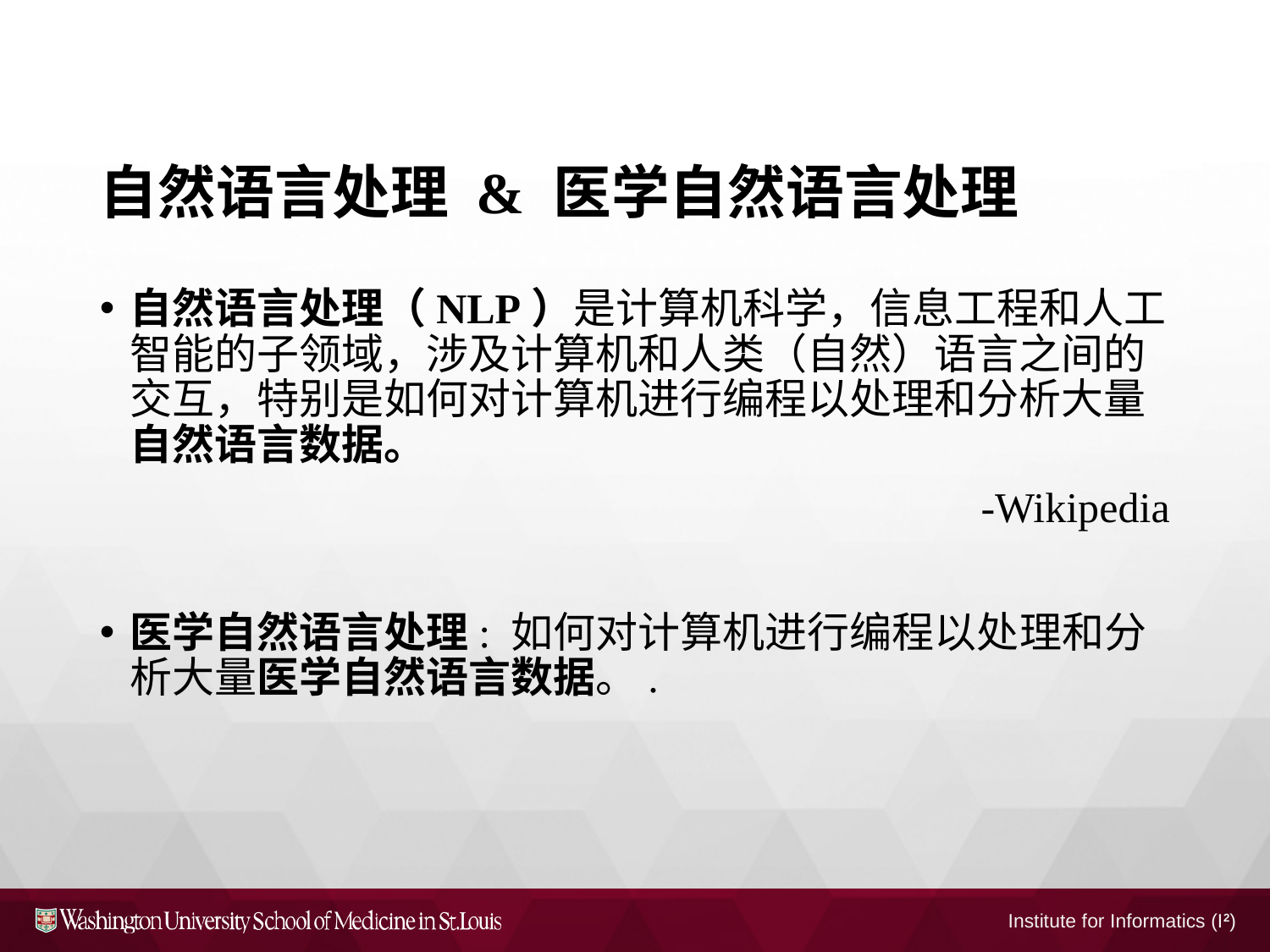

自然语言处理 & 医学自然语言处理
自然语言处理（NLP）是计算机科学，信息工程和人工智能的子领域，涉及计算机和人类（自然）语言之间的交互，特别是如何对计算机进行编程以处理和分析大量自然语言数据。
-Wikipedia

医学自然语言处理: 如何对计算机进行编程以处理和分析大量医学自然语言数据。.